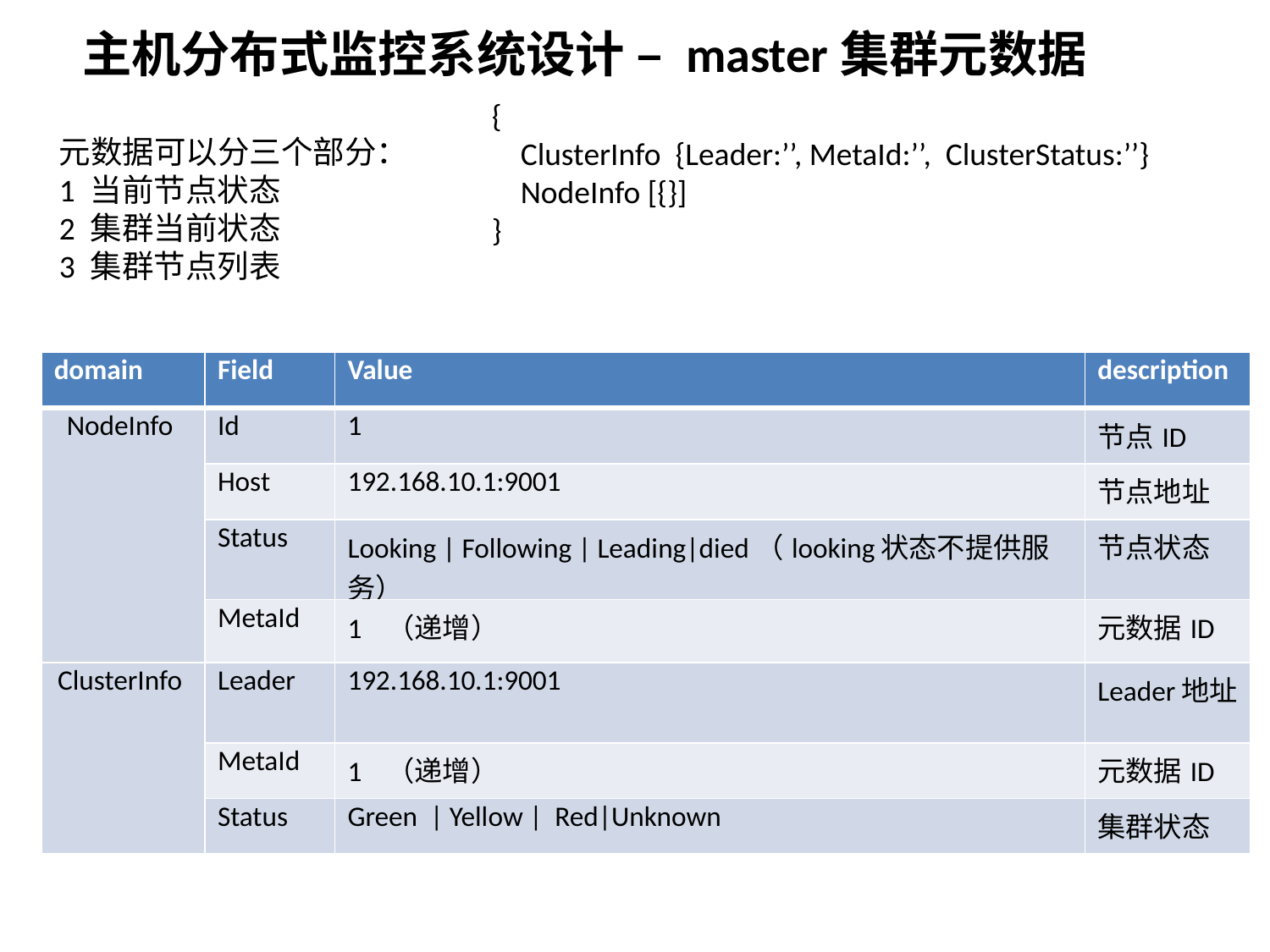

主机分布式监控系统设计 – master集群元数据
{
    ClusterInfo  {Leader:’’, MetaId:’’,  ClusterStatus:’’}
    NodeInfo [{}]
}
元数据可以分三个部分：
1 当前节点状态
2 集群当前状态
3 集群节点列表
| domain | Field | Value | description |
| --- | --- | --- | --- |
| NodeInfo | Id | 1 | 节点ID |
|  | Host | 192.168.10.1:9001 | 节点地址 |
|  | Status | Looking | Following | Leading|died（looking状态不提供服务） | 节点状态 |
|  | MetaId | 1 （递增） | 元数据ID |
| ClusterInfo | Leader | 192.168.10.1:9001 | Leader地址 |
|  | MetaId | 1 （递增） | 元数据ID |
|  | Status | Green | Yellow | Red|Unknown | 集群状态 |